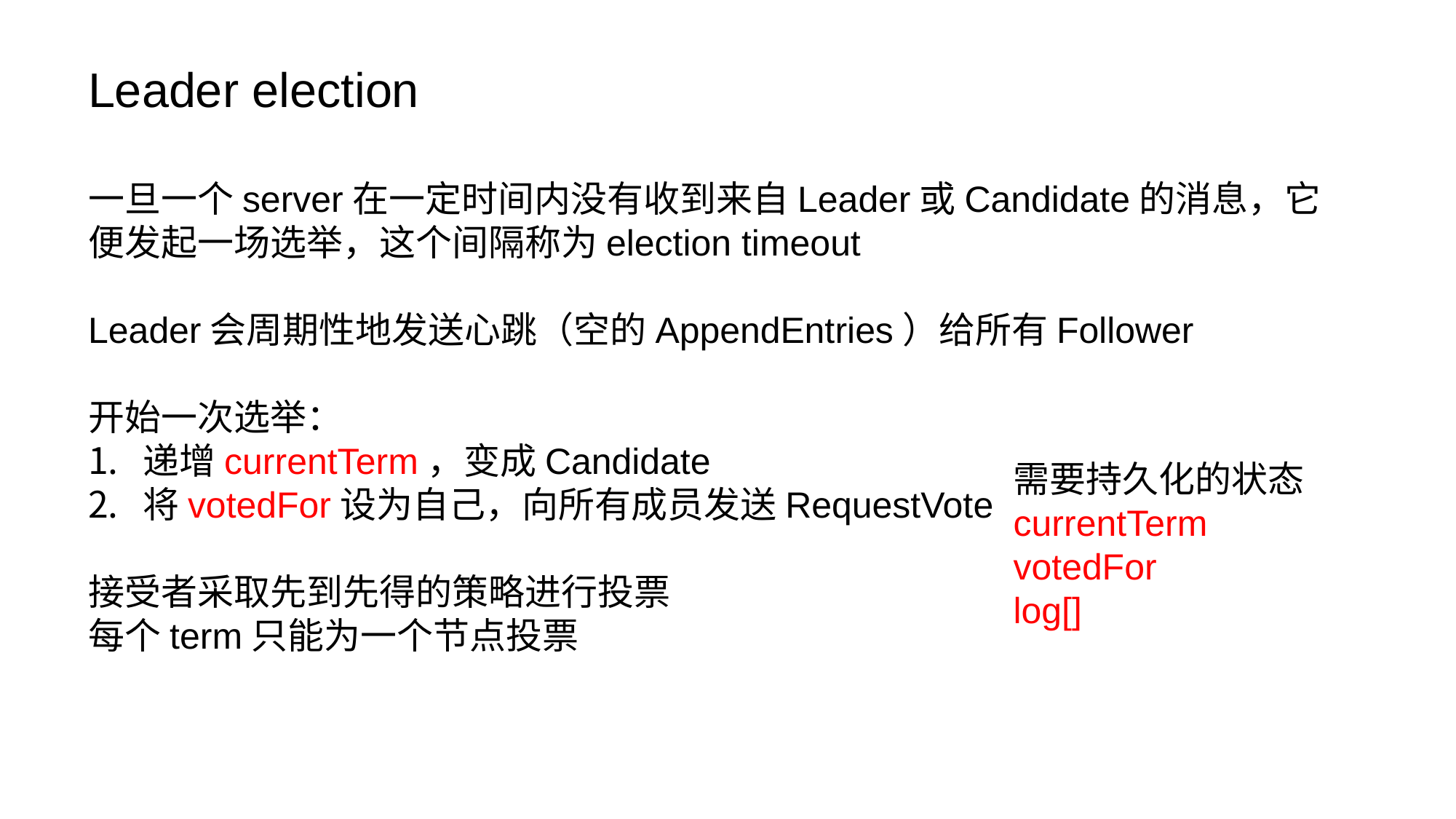

Leader election
一旦一个server在一定时间内没有收到来自Leader或Candidate的消息，它便发起一场选举，这个间隔称为election timeout

Leader会周期性地发送心跳（空的AppendEntries）给所有Follower

开始一次选举：
递增currentTerm，变成Candidate
将votedFor设为自己，向所有成员发送RequestVote

接受者采取先到先得的策略进行投票
每个term只能为一个节点投票

需要持久化的状态
currentTerm
votedFor
log[]